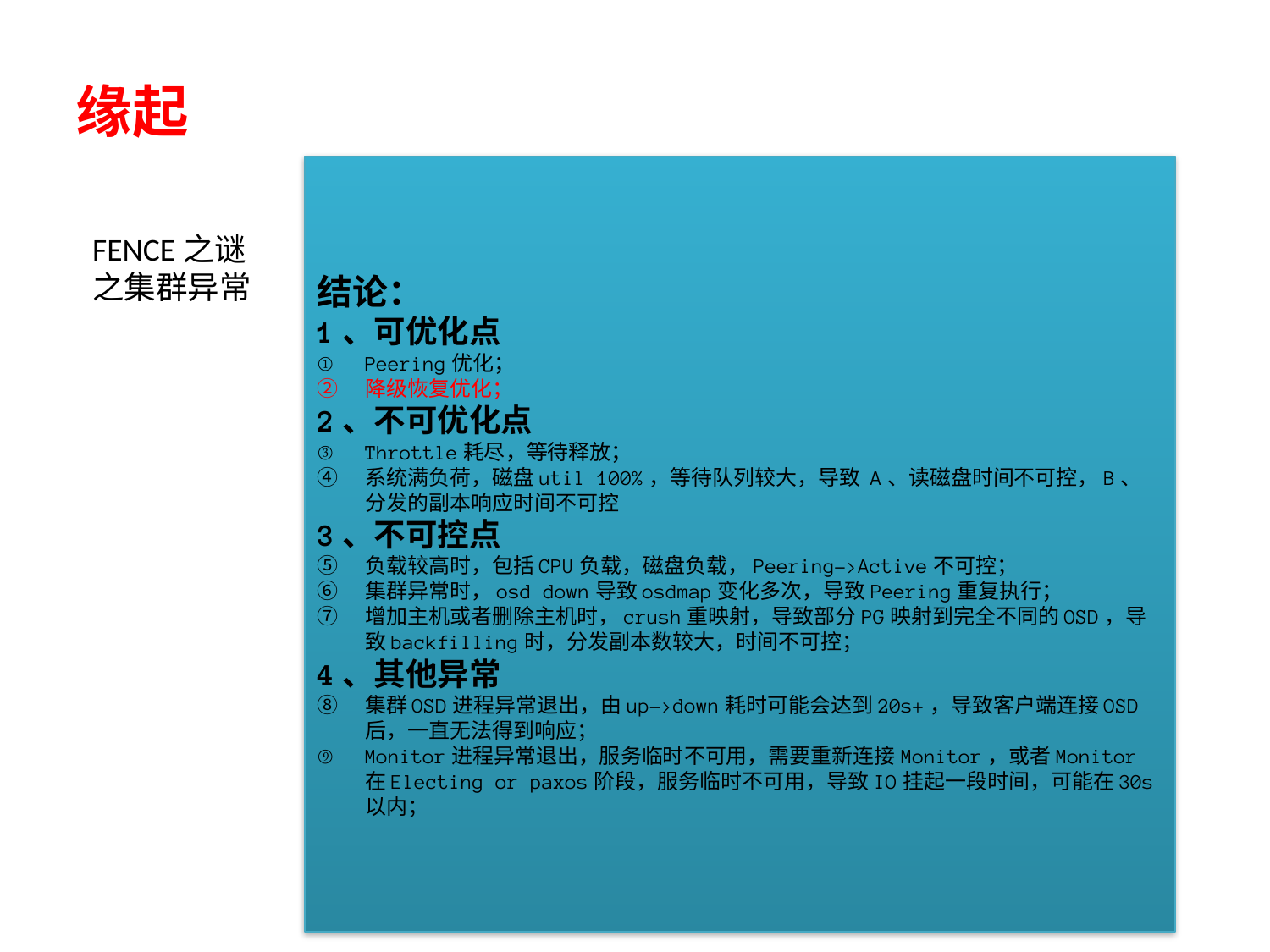

缘起

结论：
1、可优化点
Peering优化；
降级恢复优化；
2、不可优化点
Throttle耗尽，等待释放；
系统满负荷，磁盘util 100%，等待队列较大，导致 A、读磁盘时间不可控，B、分发的副本响应时间不可控
3、不可控点
负载较高时，包括CPU负载，磁盘负载，Peering->Active不可控；
集群异常时，osd down导致osdmap变化多次，导致Peering重复执行；
增加主机或者删除主机时，crush重映射，导致部分PG映射到完全不同的OSD，导致backfilling时，分发副本数较大，时间不可控；
4、其他异常
集群OSD进程异常退出，由up->down耗时可能会达到20s+，导致客户端连接OSD后，一直无法得到响应；
Monitor进程异常退出，服务临时不可用，需要重新连接Monitor，或者Monitor在Electing or paxos阶段，服务临时不可用，导致IO挂起一段时间，可能在30s以内；

FENCE之谜
之集群异常